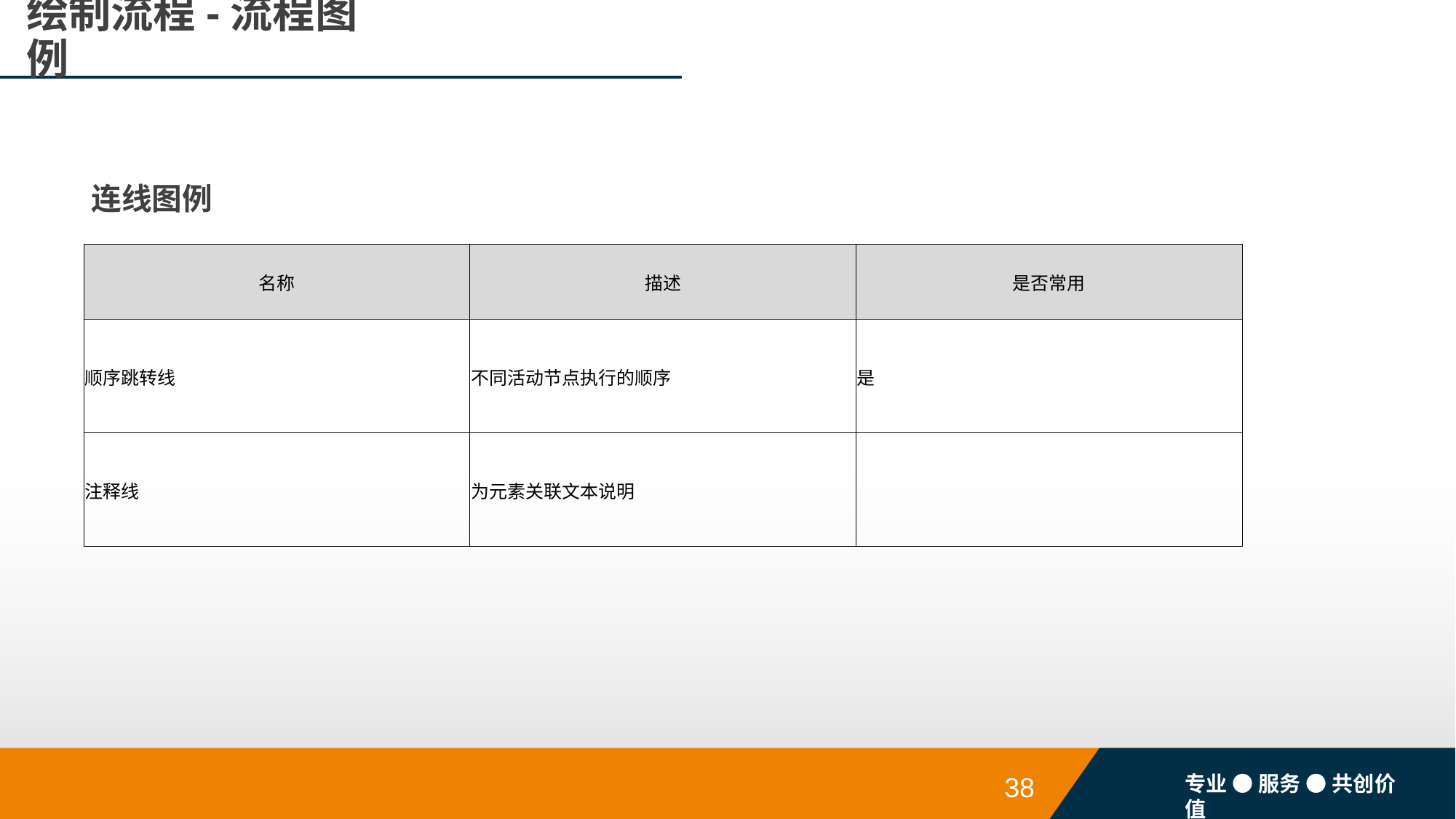

# 绘制流程-流程图例
连线图例
| 名称 | 描述 | 是否常用 |
| --- | --- | --- |
| 顺序跳转线 | 不同活动节点执行的顺序 | 是 |
| 注释线 | 为元素关联文本说明 |  |